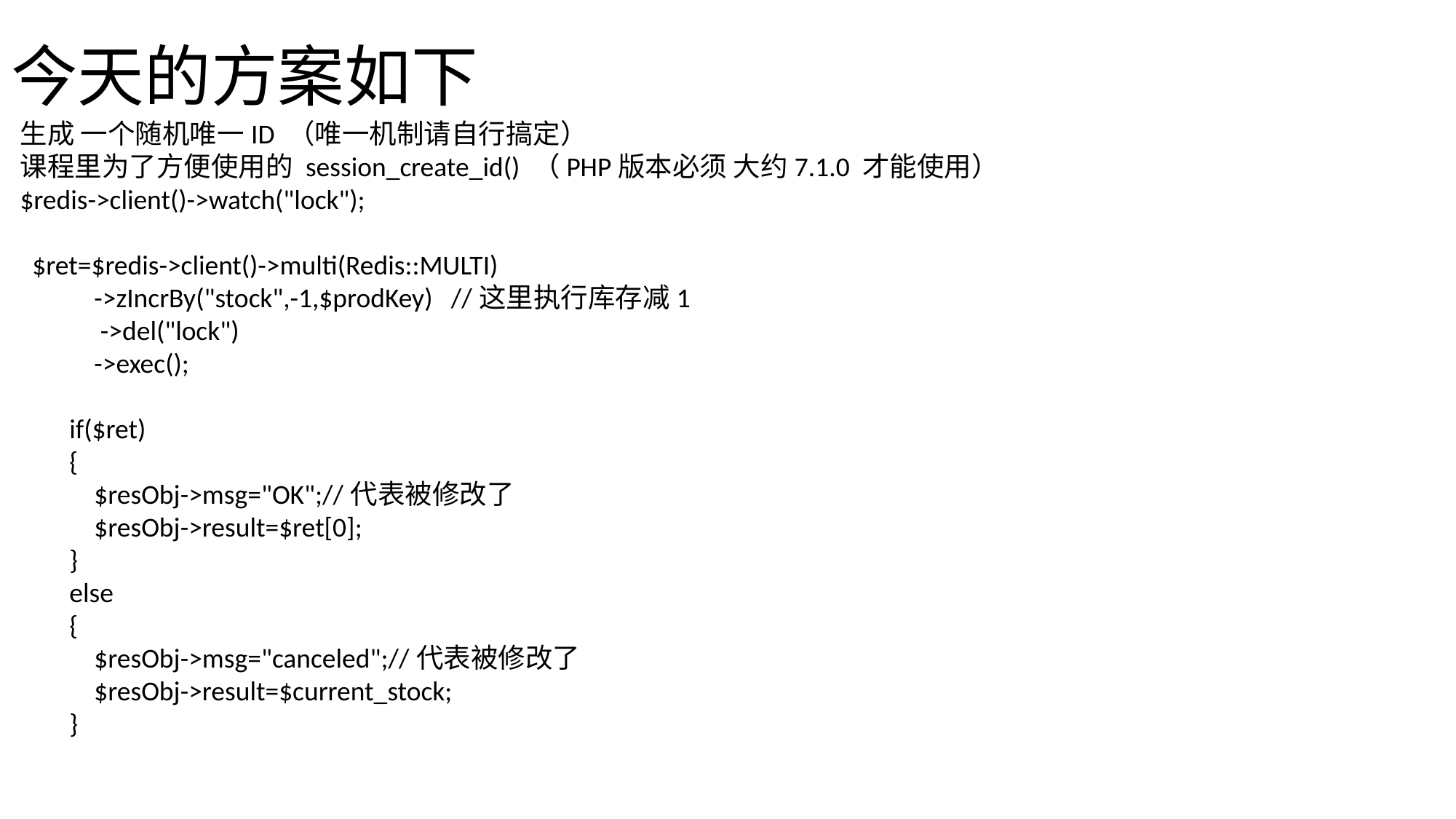

# 今天的方案如下
生成 一个随机唯一ID （唯一机制请自行搞定）
课程里为了方便使用的 session_create_id() （PHP版本必须 大约7.1.0 才能使用）
$redis->client()->watch("lock");

  $ret=$redis->client()->multi(Redis::MULTI)
            ->zIncrBy("stock",-1,$prodKey)   //这里执行库存减1
             ->del("lock")
            ->exec();

        if($ret)
        {
            $resObj->msg="OK";//代表被修改了
            $resObj->result=$ret[0];
        }
        else
        {
            $resObj->msg="canceled";//代表被修改了
            $resObj->result=$current_stock;
        }